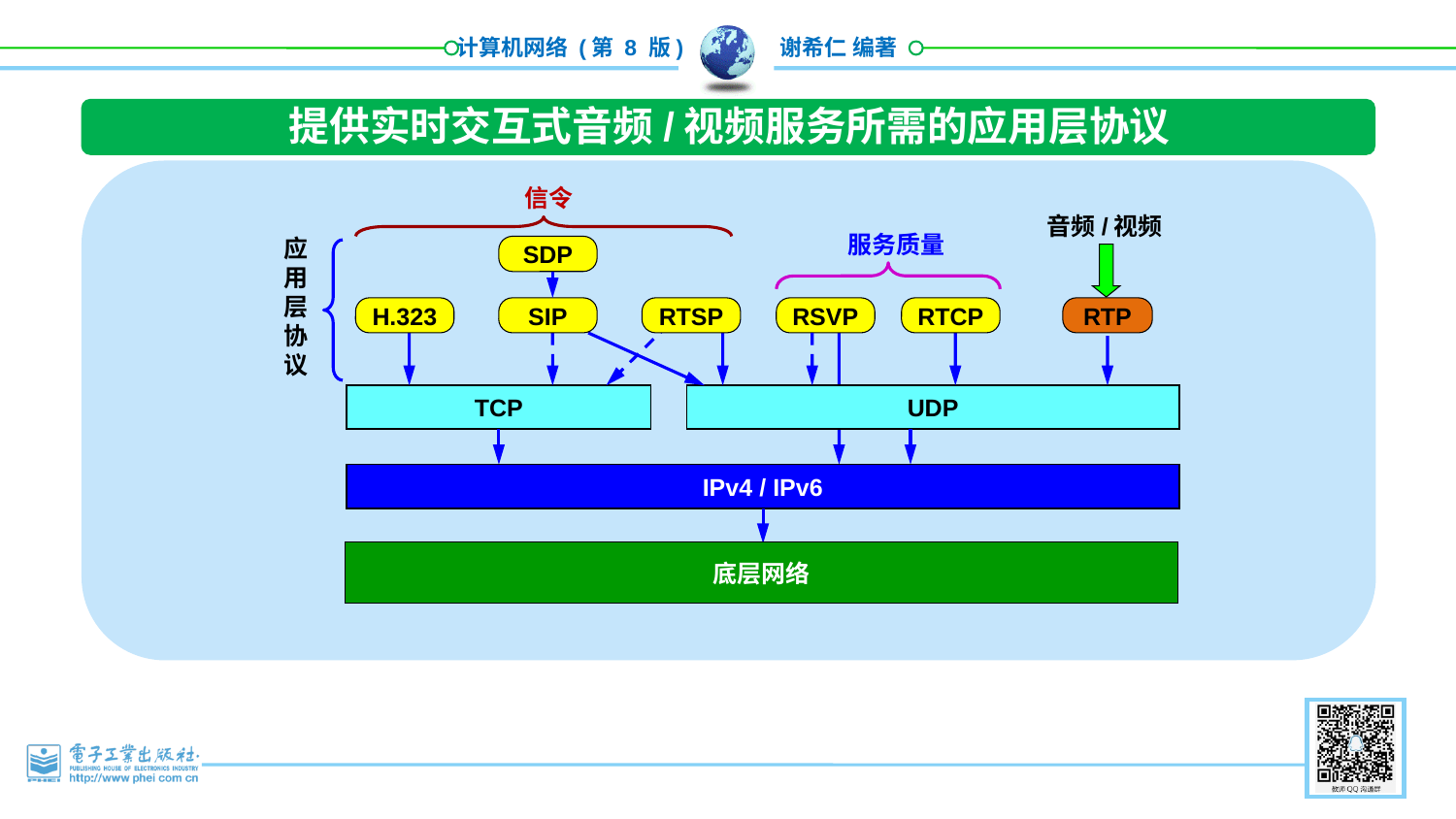

提供实时交互式音频/视频服务所需的应用层协议

信令
音频/视频
服务质量
应
用
层
协
议
SDP

H.323
SIP
RTSP
RSVP
RTCP
RTP

TCP
UDP

IPv4 / IPv6

底层网络